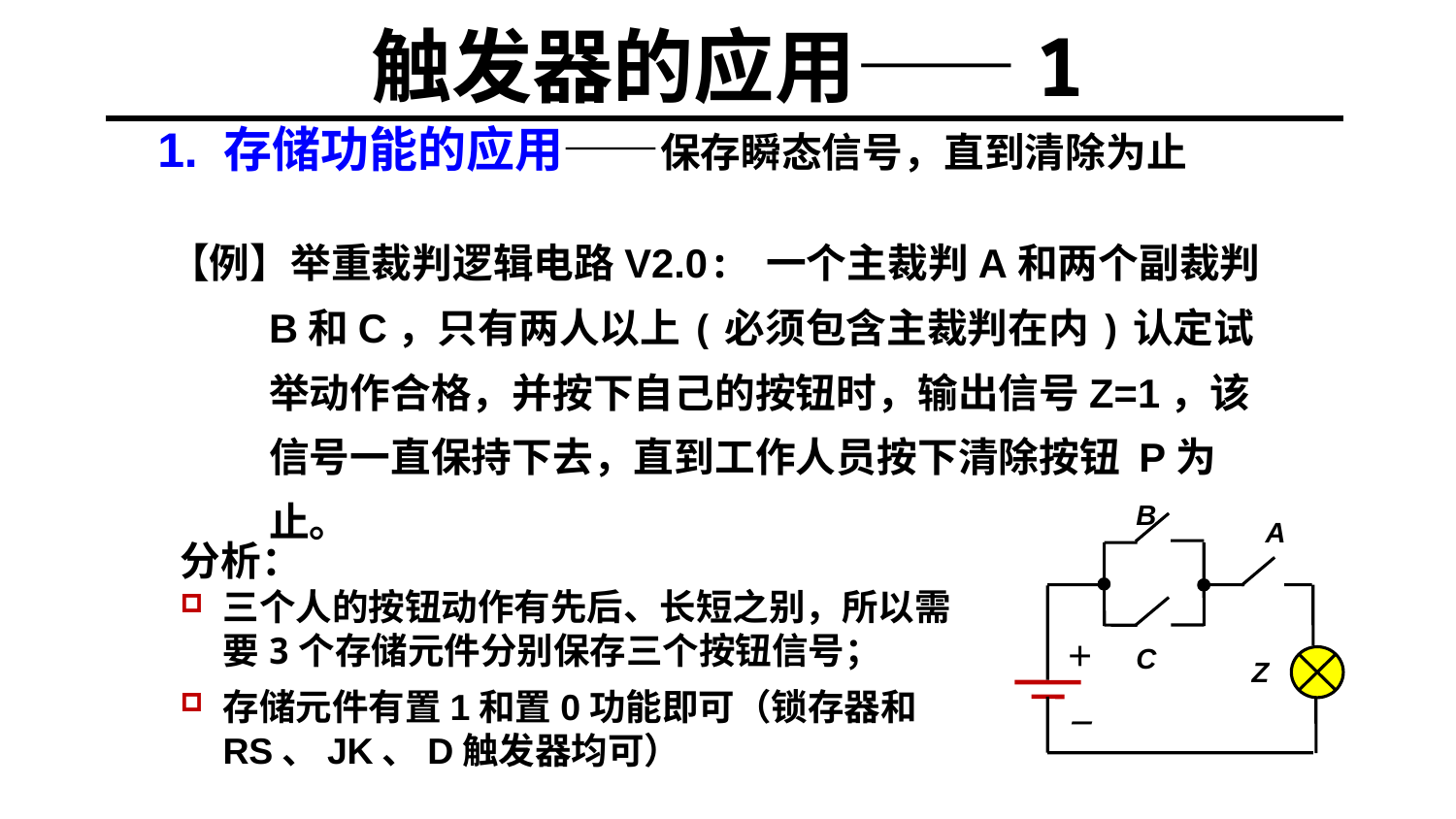

# 触发器的应用——1
1. 存储功能的应用——保存瞬态信号，直到清除为止
【例】举重裁判逻辑电路V2.0: 一个主裁判A和两个副裁判B和C，只有两人以上(必须包含主裁判在内)认定试举动作合格，并按下自己的按钮时，输出信号Z=1，该信号一直保持下去，直到工作人员按下清除按钮 P为止。
B
A

＋

  －
C
Z

分析：
三个人的按钮动作有先后、长短之别，所以需要3个存储元件分别保存三个按钮信号；
存储元件有置1和置0功能即可（锁存器和RS、JK、D触发器均可）